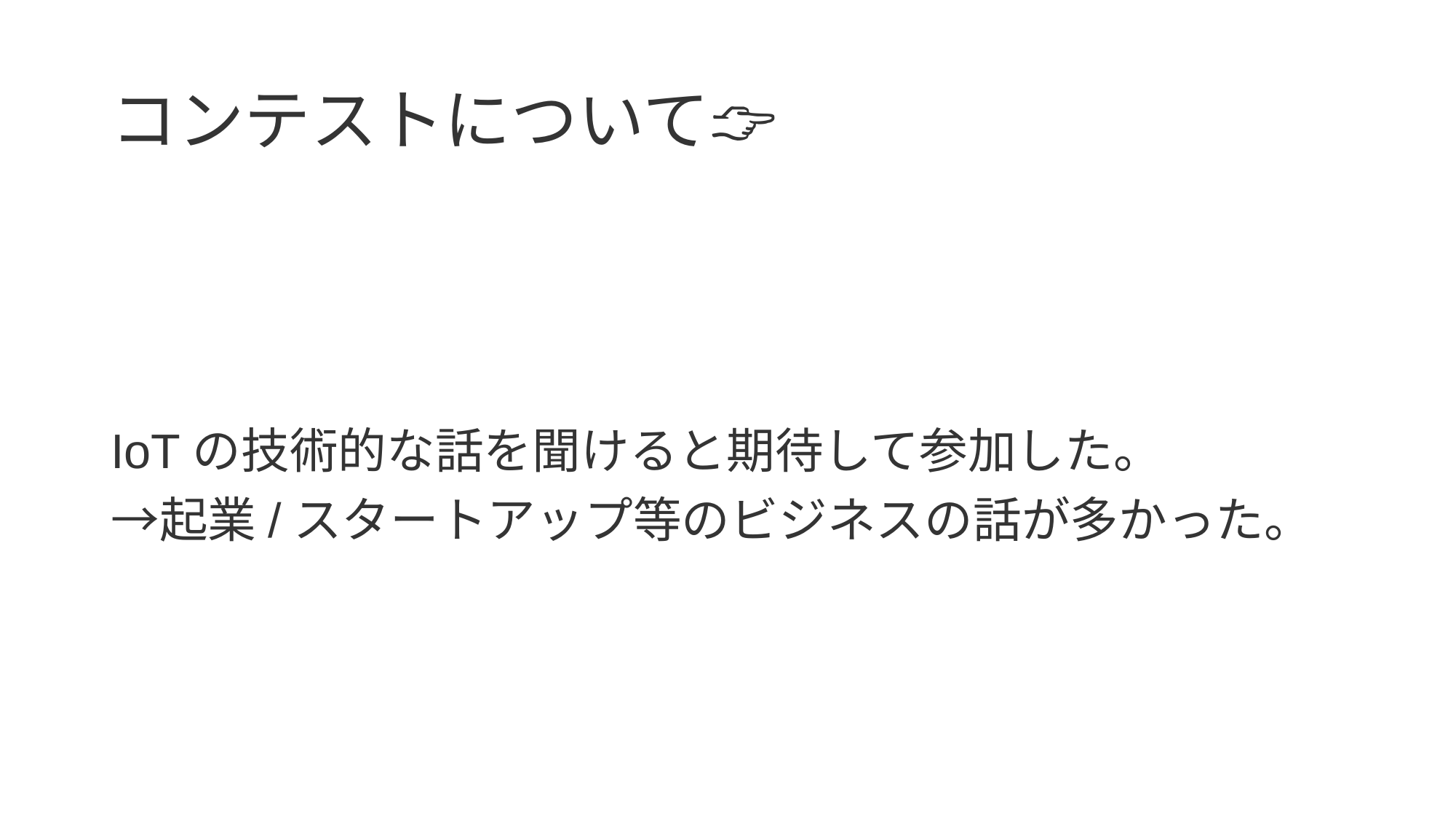

# コンテストについて👉
IoTの技術的な話を聞けると期待して参加した。
→起業/スタートアップ等のビジネスの話が多かった。